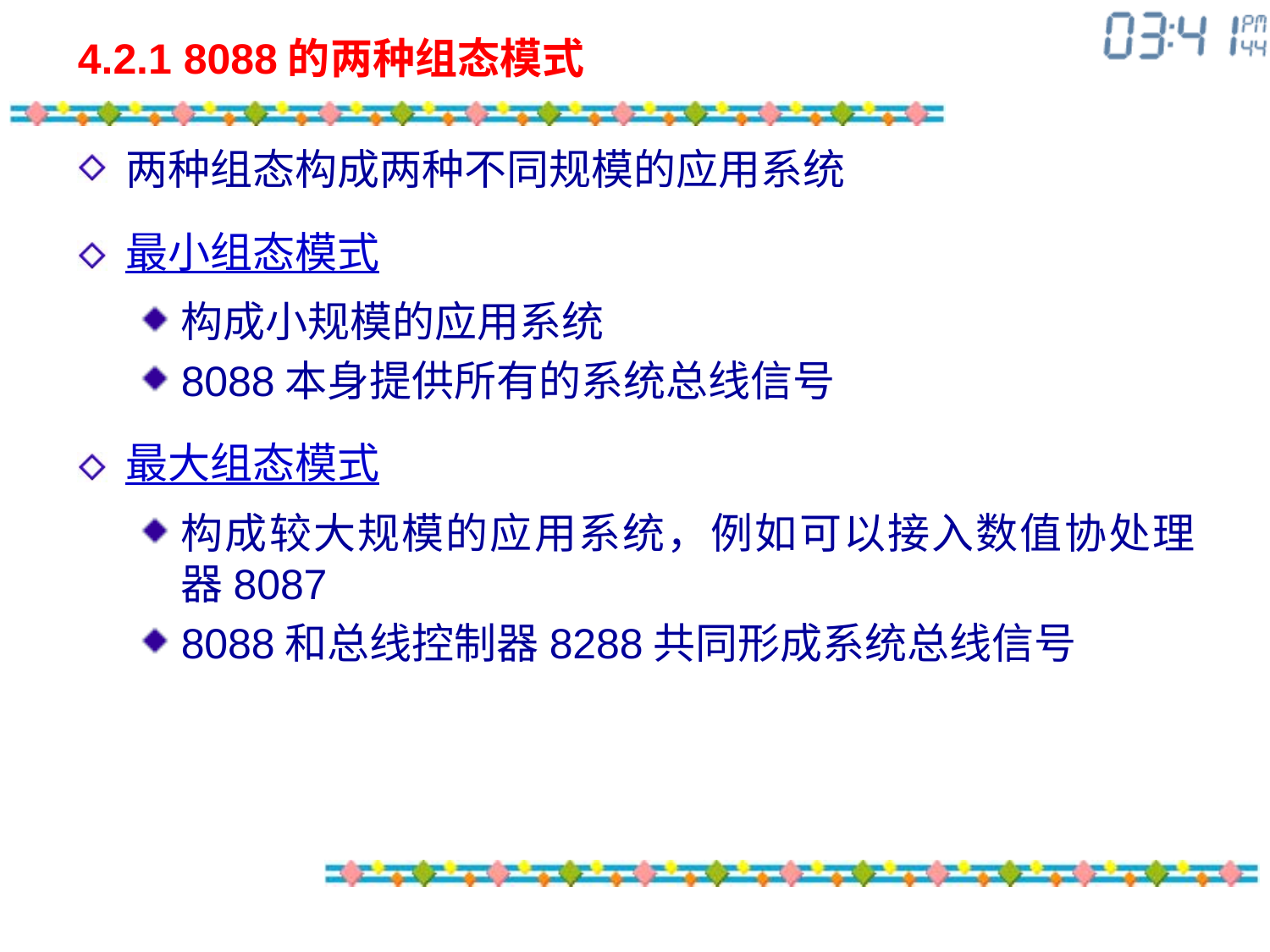

# 4.2.1 8088的两种组态模式
两种组态构成两种不同规模的应用系统
最小组态模式
构成小规模的应用系统
8088本身提供所有的系统总线信号
最大组态模式
构成较大规模的应用系统，例如可以接入数值协处理器8087
8088和总线控制器8288共同形成系统总线信号